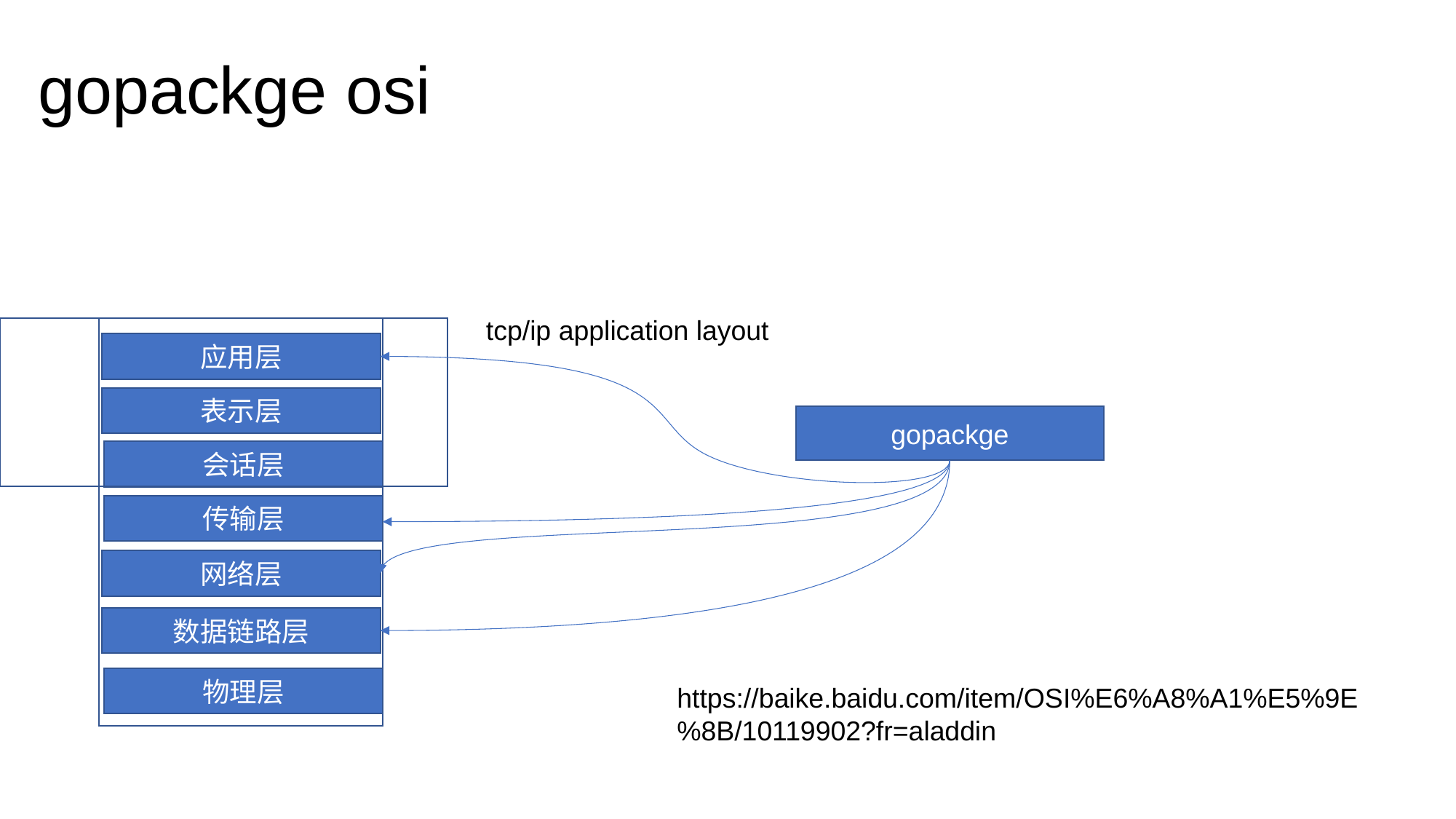

# gopackge osi
tcp/ip application layout

应用层
表示层
会话层
传输层
网络层
数据链路层
物理层
gopackge
https://baike.baidu.com/item/OSI%E6%A8%A1%E5%9E%8B/10119902?fr=aladdin